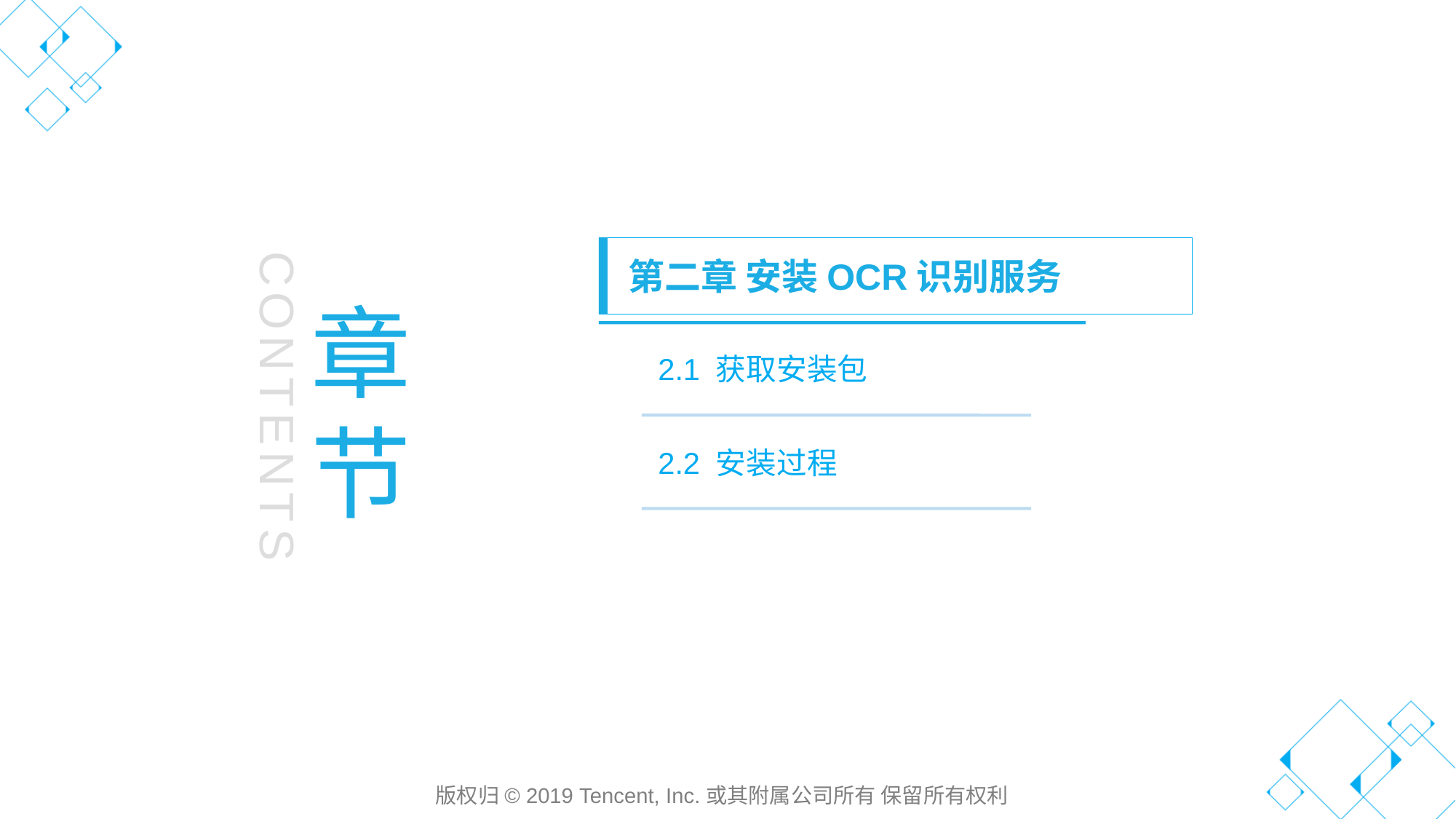

第二章 安装OCR识别服务
章节

第一章 云计算发展历史
2.1 获取安装包
CONTENTS

2.2 安装过程